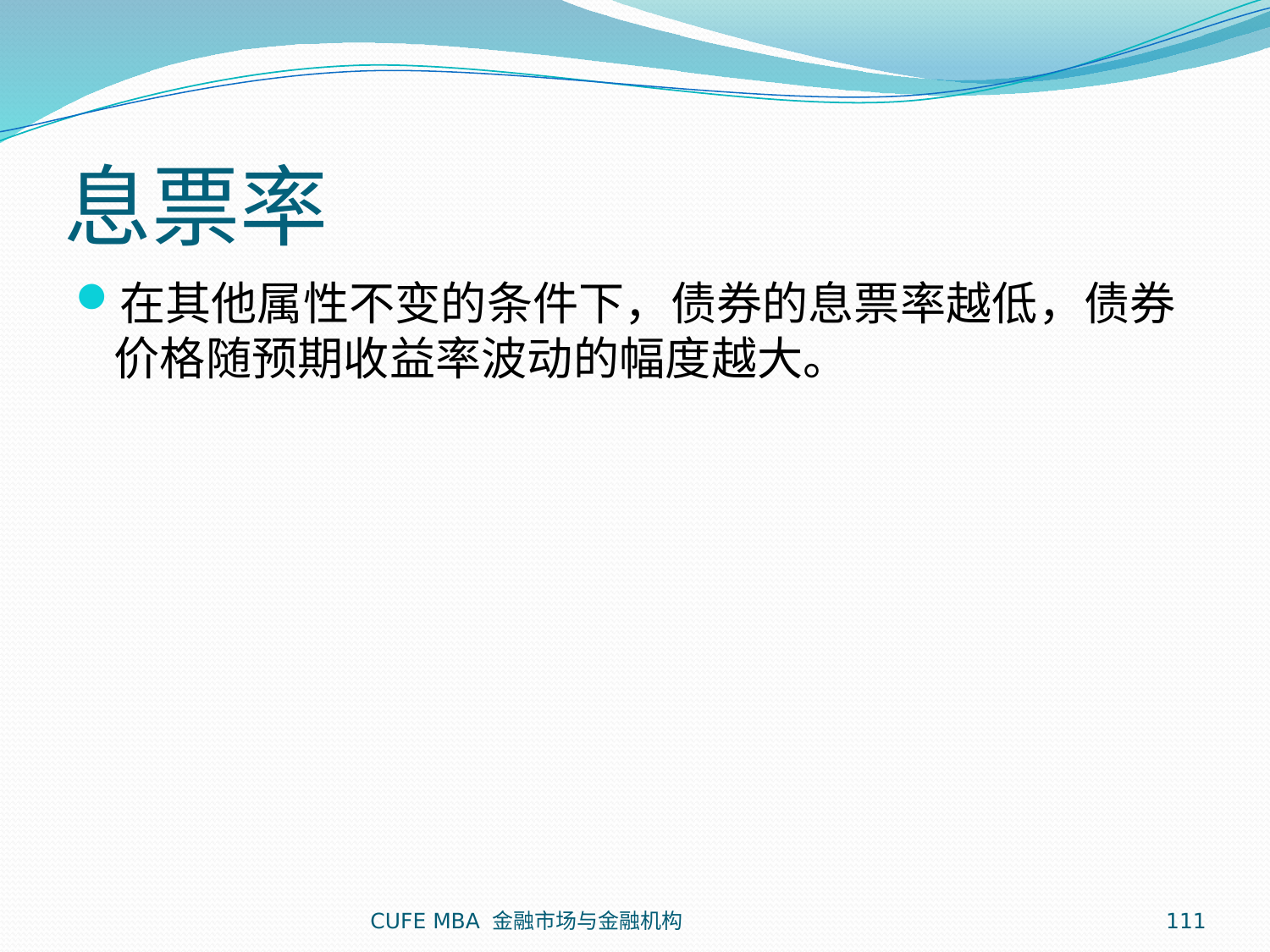

# 息票率
在其他属性不变的条件下，债券的息票率越低，债券价格随预期收益率波动的幅度越大。
CUFE MBA 金融市场与金融机构
111